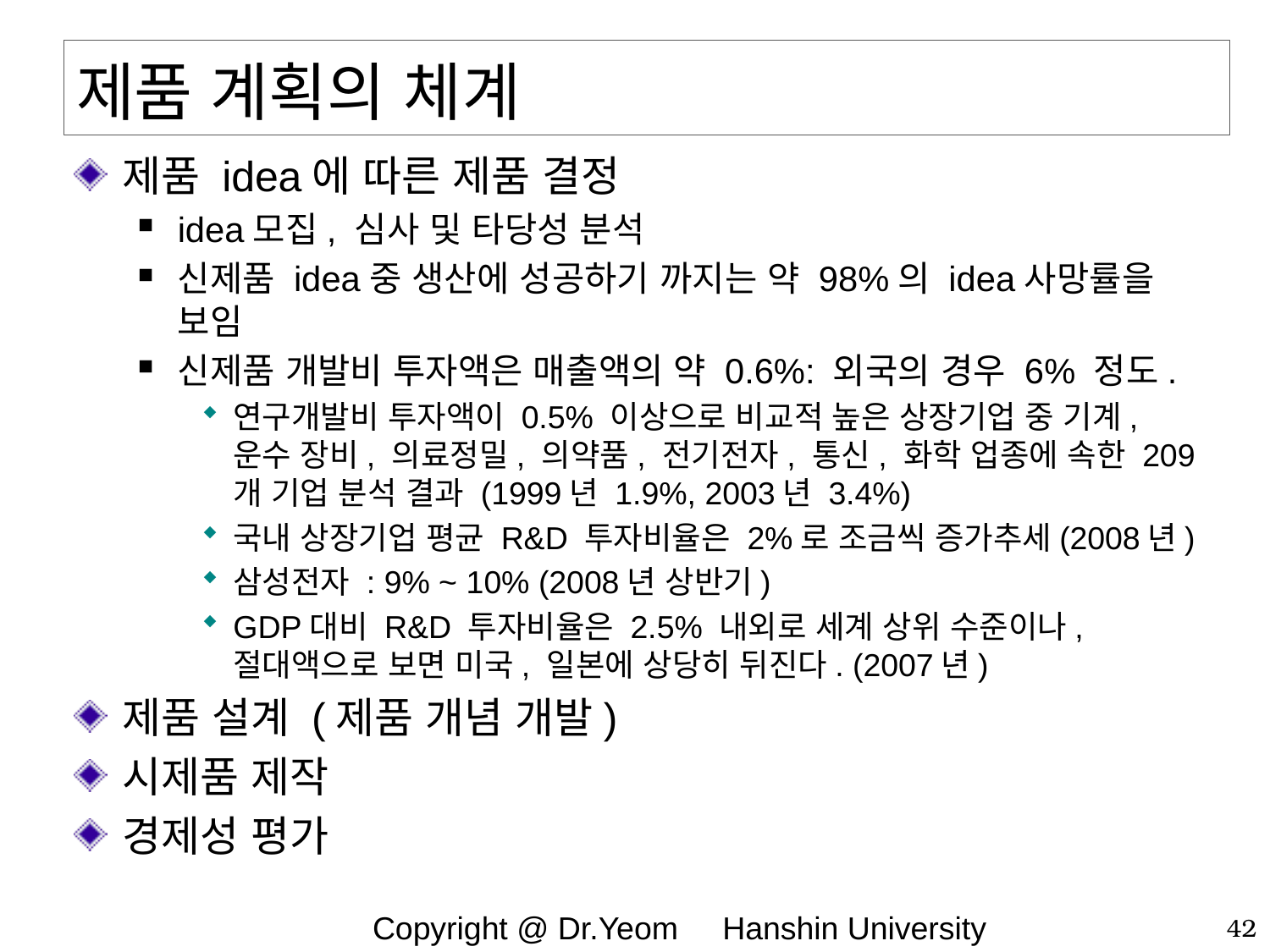

# 제품 계획의 체계
제품 idea에 따른 제품 결정
idea모집, 심사 및 타당성 분석
신제품 idea중 생산에 성공하기 까지는 약 98%의 idea사망률을 보임
신제품 개발비 투자액은 매출액의 약 0.6%: 외국의 경우 6% 정도.
연구개발비 투자액이 0.5% 이상으로 비교적 높은 상장기업 중 기계, 운수 장비, 의료정밀, 의약품, 전기전자, 통신, 화학 업종에 속한 209개 기업 분석 결과 (1999년 1.9%, 2003년 3.4%)
국내 상장기업 평균 R&D 투자비율은 2%로 조금씩 증가추세(2008년)
삼성전자 : 9% ~ 10% (2008년 상반기)
GDP대비 R&D 투자비율은 2.5% 내외로 세계 상위 수준이나, 절대액으로 보면 미국, 일본에 상당히 뒤진다. (2007년)
제품 설계 (제품 개념 개발)
시제품 제작
경제성 평가
42